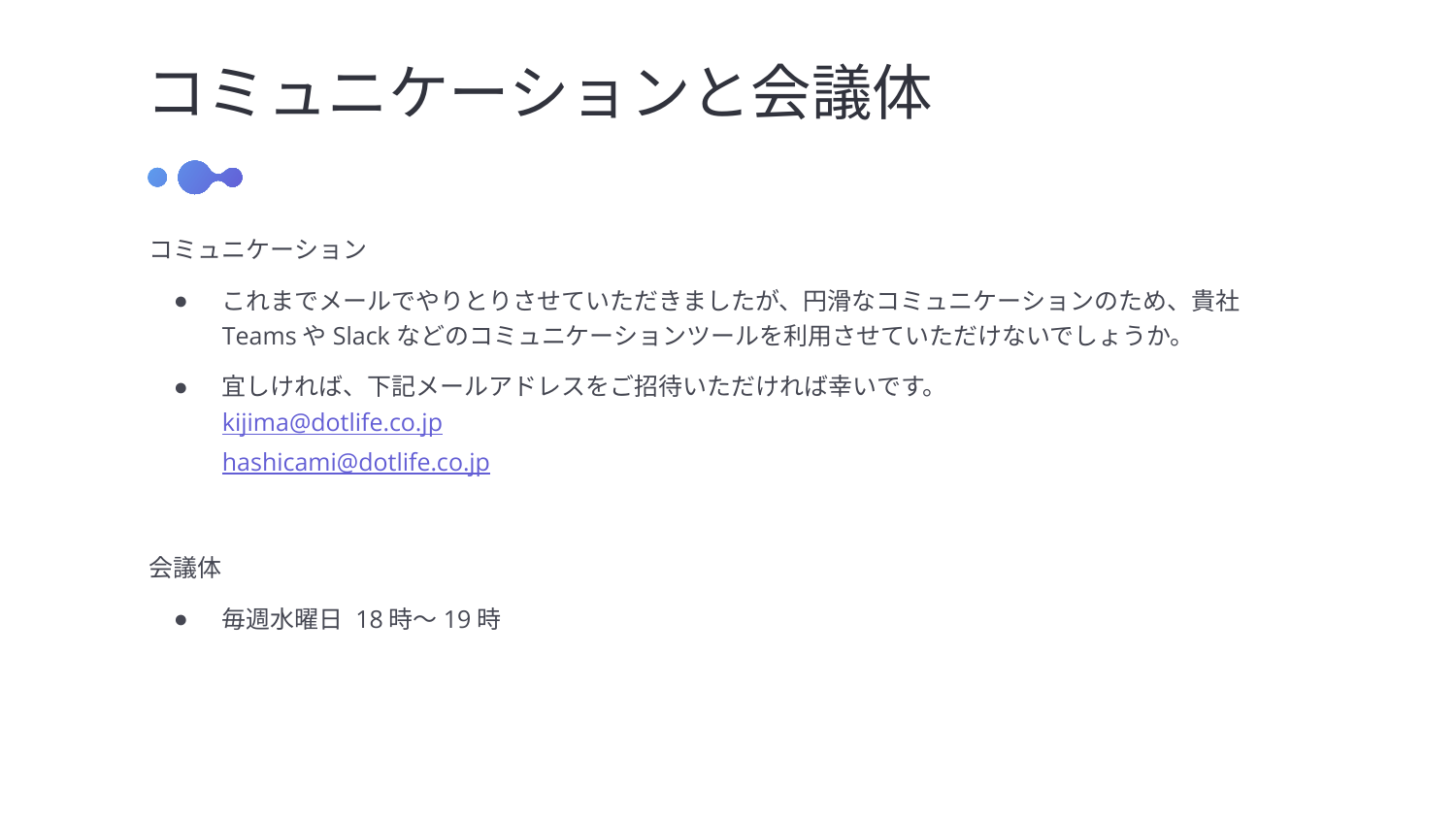

コミュニケーションと会議体

コミュニケーション
これまでメールでやりとりさせていただきましたが、円滑なコミュニケーションのため、貴社TeamsやSlackなどのコミュニケーションツールを利用させていただけないでしょうか。
宜しければ、下記メールアドレスをご招待いただければ幸いです。
kijima@dotlife.co.jp
hashicami@dotlife.co.jp

会議体
毎週水曜日 18時〜19時